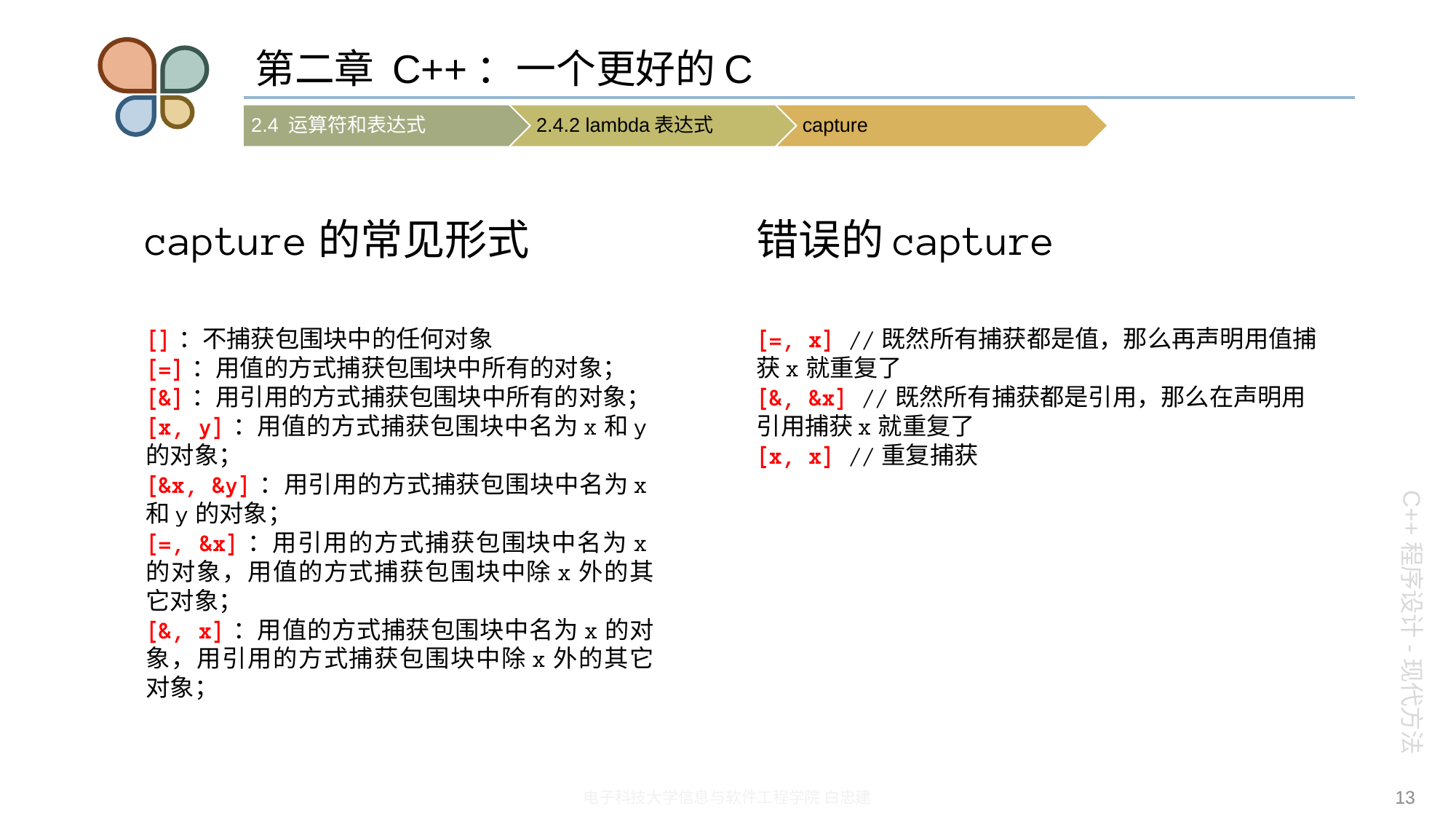

# 第二章 C++：一个更好的C
2.4 运算符和表达式
2.4.2 lambda表达式
capture
capture的常见形式
错误的capture
[]：不捕获包围块中的任何对象
[=]：用值的方式捕获包围块中所有的对象；
[&]：用引用的方式捕获包围块中所有的对象；
[x, y]：用值的方式捕获包围块中名为x和y的对象；
[&x, &y]：用引用的方式捕获包围块中名为x和y的对象；
[=, &x]：用引用的方式捕获包围块中名为x的对象，用值的方式捕获包围块中除x外的其它对象；
[&, x]：用值的方式捕获包围块中名为x的对象，用引用的方式捕获包围块中除x外的其它对象；
[=, x] //既然所有捕获都是值，那么再声明用值捕获x就重复了
[&, &x] //既然所有捕获都是引用，那么在声明用引用捕获x就重复了
[x, x] //重复捕获
13